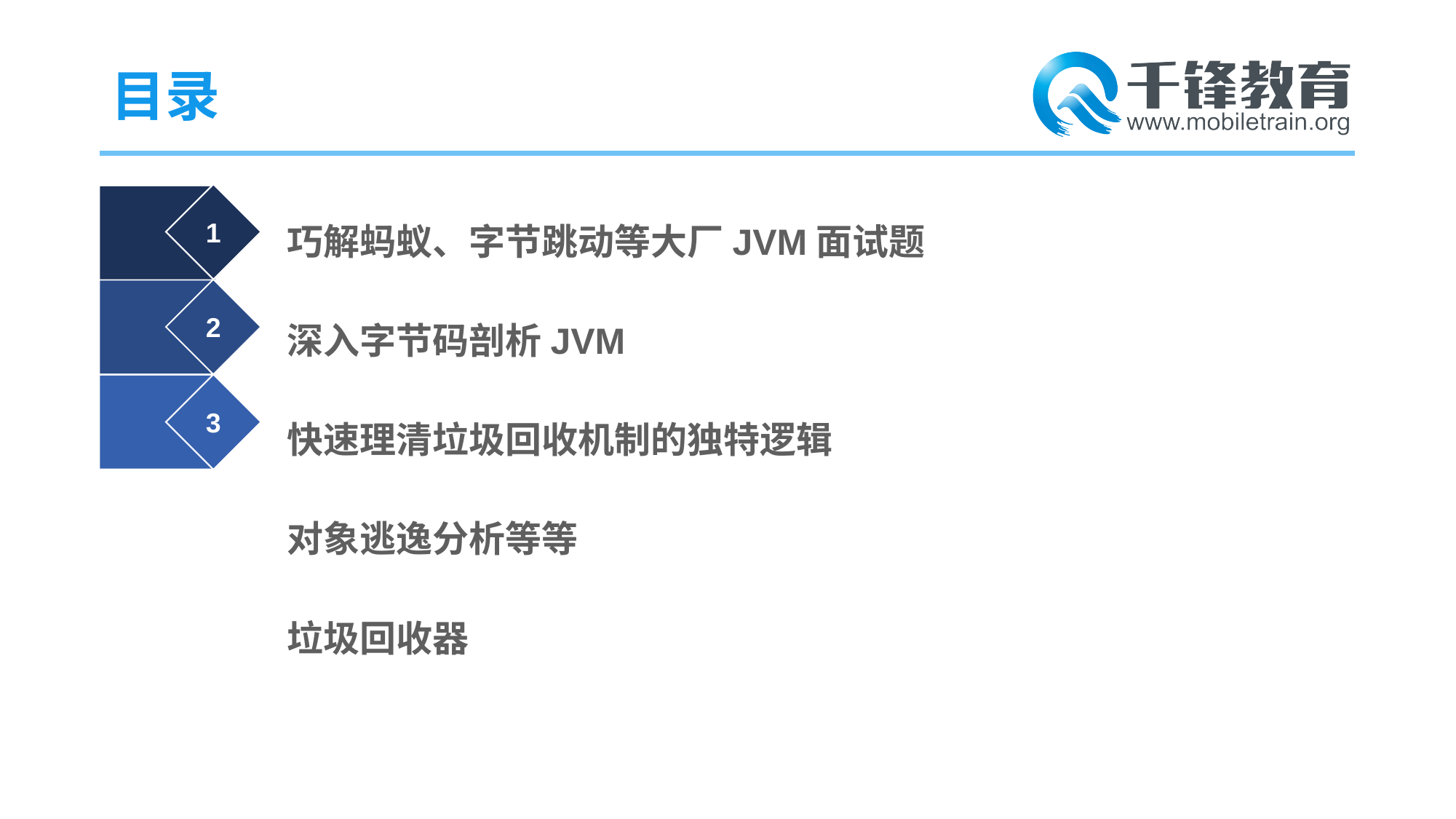

# 目录
1

巧解蚂蚁、字节跳动等大厂JVM面试题
深入字节码剖析JVM
快速理清垃圾回收机制的独特逻辑
对象逃逸分析等等
垃圾回收器

2

3